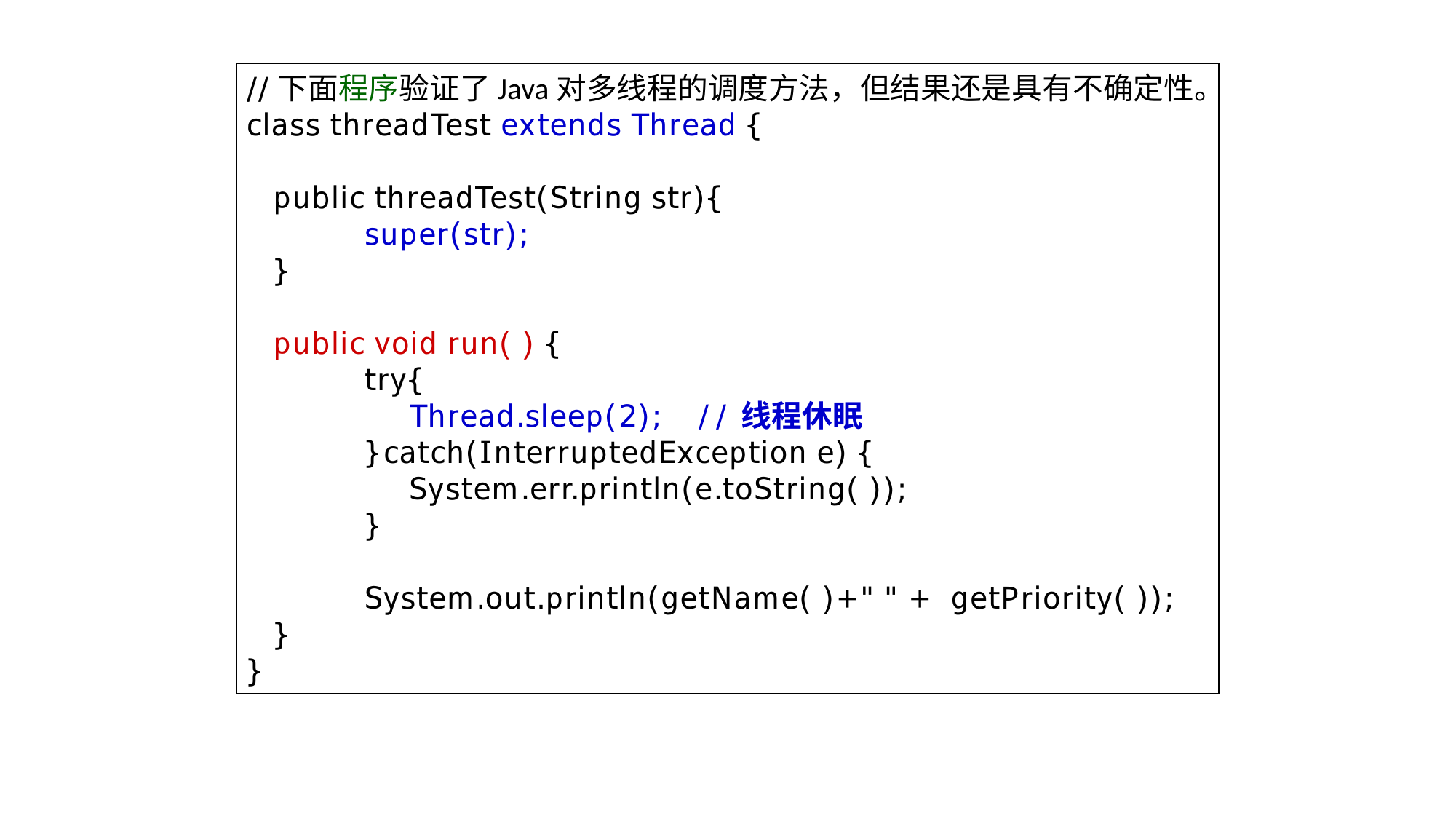

//下面程序验证了Java对多线程的调度方法，但结果还是具有不确定性。
class threadTest extends Thread {

   public threadTest(String str){
	 super(str);
   }

   public void run( ) {
	 try{
	      Thread.sleep(2);    //线程休眠
	 }catch(InterruptedException e) {
	      System.err.println(e.toString( ));
	 }

	 System.out.println(getName( )+" " +  getPriority( ));
   }
}
21